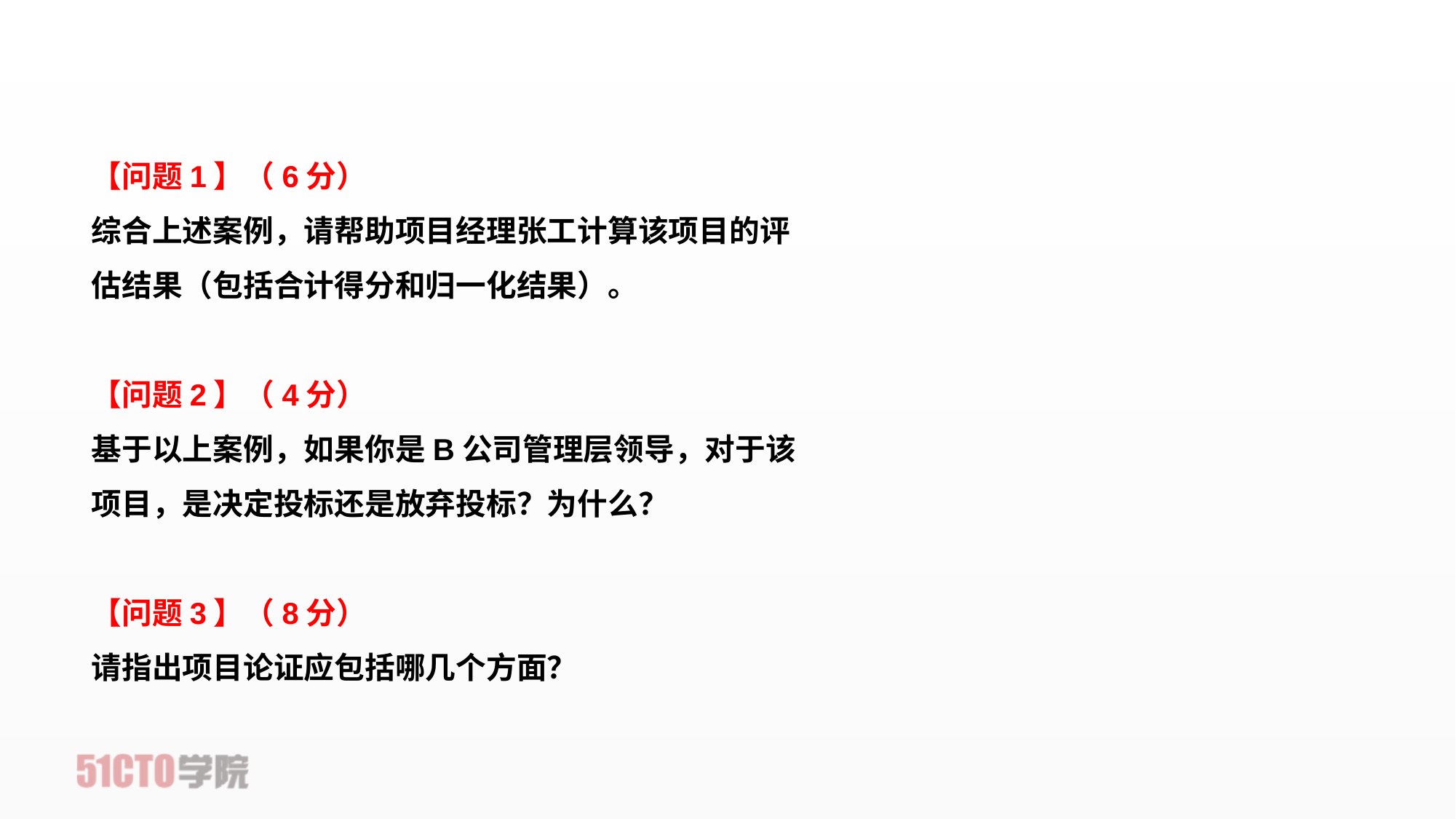

【问题1】（6分）
综合上述案例，请帮助项目经理张工计算该项目的评估结果（包括合计得分和归一化结果）。

【问题2】（4分）
基于以上案例，如果你是B公司管理层领导，对于该项目，是决定投标还是放弃投标？为什么？

【问题3】（8分）
请指出项目论证应包括哪几个方面？